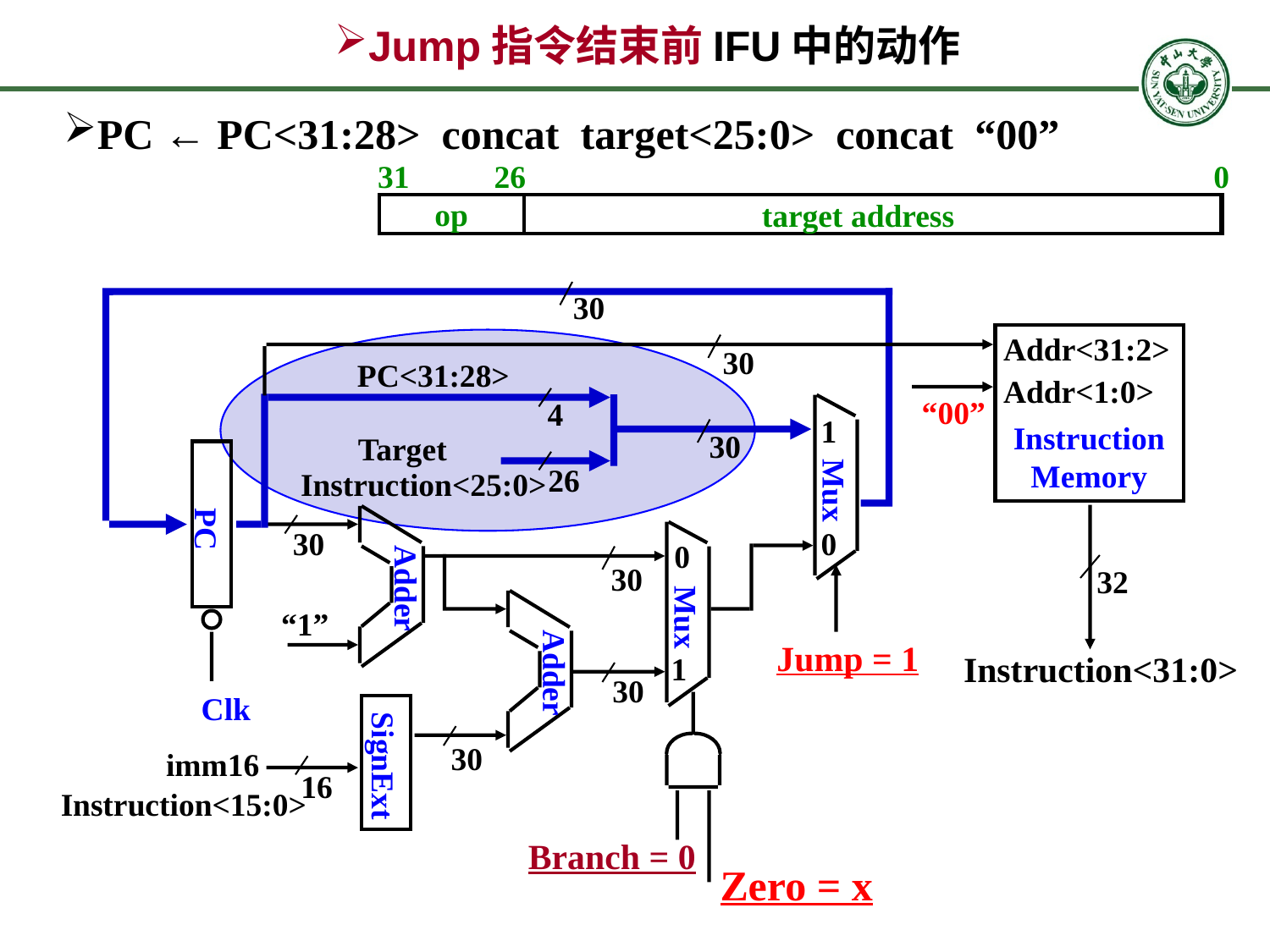

# Jump指令结束前IFU中的动作
PC ← PC<31:28>  concat  target<25:0>  concat  “00”
31
26
0
op

target address

30

Addr<31:2>

30

PC<31:28>
Addr<1:0>
“00”

4

1
Mux
0

Instruction
Memory

30
Target

PC

Clk

26
Instruction<25:0>

Adder

30

0
Mux
1

30

32

Adder
“1”

Jump = 1
Instruction<31:0>

30

30

imm16
SignExt

16

Instruction<15:0>

Branch = 0
Zero = x